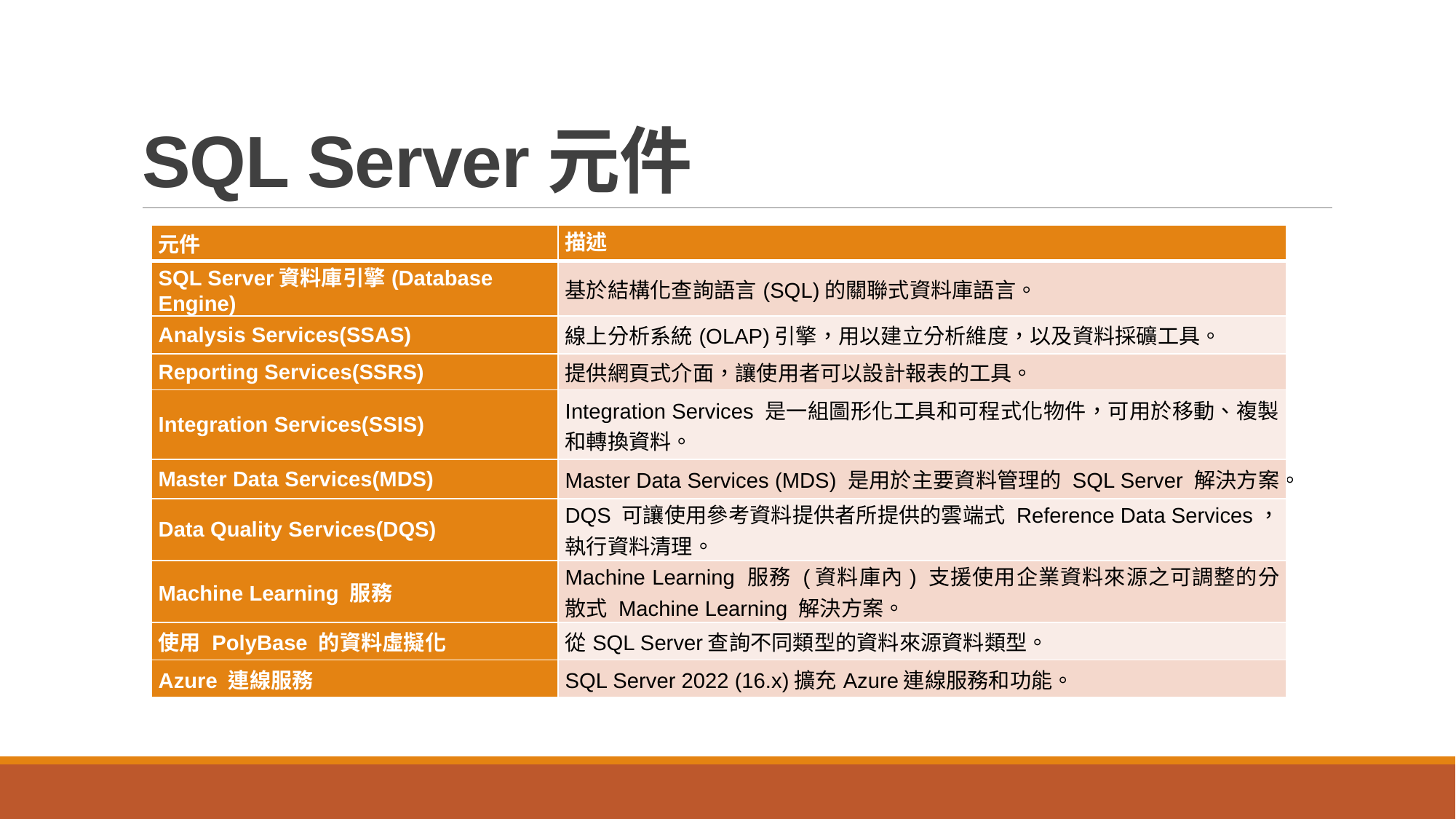

# SQL Server元件
| 元件 | 描述 |
| --- | --- |
| SQL Server資料庫引擎(Database Engine) | 基於結構化查詢語言(SQL)的關聯式資料庫語言。 |
| Analysis Services(SSAS) | 線上分析系統(OLAP)引擎，用以建立分析維度，以及資料採礦工具。 |
| Reporting Services(SSRS) | 提供網頁式介面，讓使用者可以設計報表的工具。 |
| Integration Services(SSIS) | Integration Services 是一組圖形化工具和可程式化物件，可用於移動、複製和轉換資料。 |
| Master Data Services(MDS) | Master Data Services (MDS) 是用於主要資料管理的 SQL Server 解決方案。 |
| Data Quality Services(DQS) | DQS 可讓使用參考資料提供者所提供的雲端式 Reference Data Services，執行資料清理。 |
| Machine Learning 服務 | Machine Learning 服務 (資料庫內) 支援使用企業資料來源之可調整的分散式 Machine Learning 解決方案。 |
| 使用 PolyBase 的資料虛擬化 | 從SQL Server查詢不同類型的資料來源資料類型。 |
| Azure 連線服務 | SQL Server 2022 (16.x)擴充Azure連線服務和功能。 |